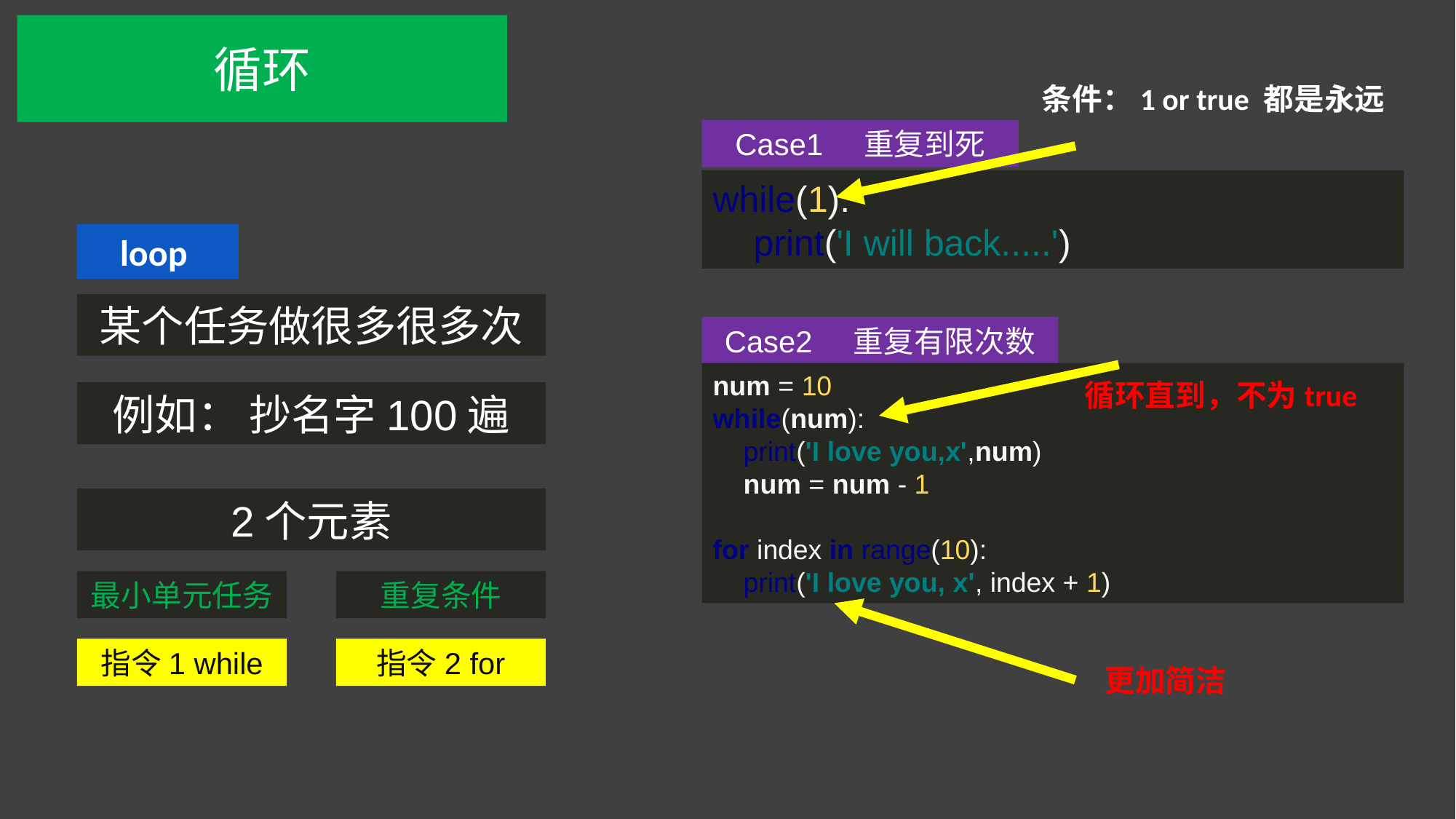

循环
条件：1 or true 都是永远
Case1    重复到死
while(1):
    print('I will back.....')
loop
某个任务做很多很多次
Case2    重复有限次数
num = 10
while(num):
    print('I love you,x',num)
    num = num - 1
for index in range(10):
    print('I love you, x', index + 1)
循环直到，不为true
例如： 抄名字100遍
2个元素
最小单元任务
重复条件
指令1 while
指令2 for
更加简洁